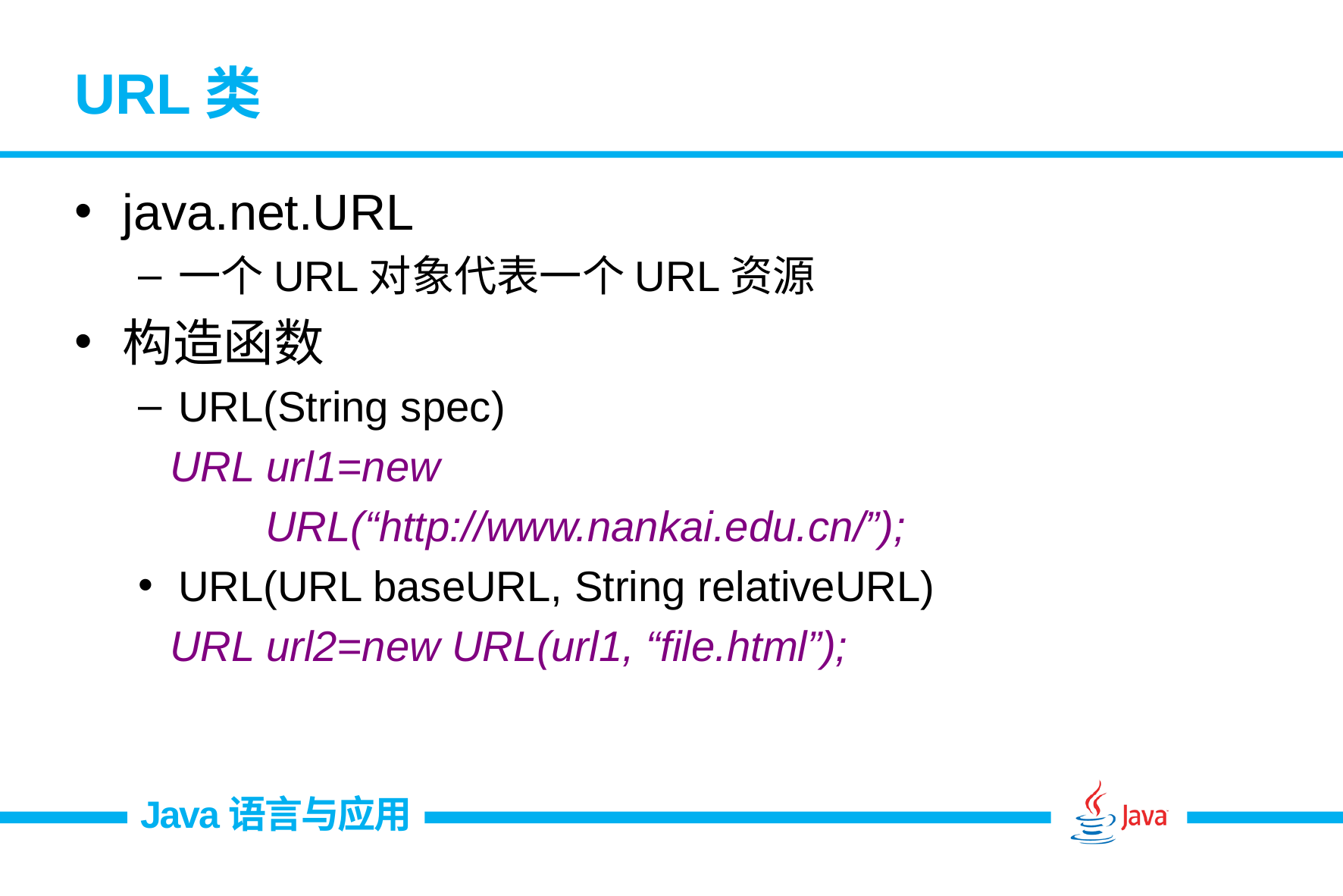

# URL类
java.net.URL
一个URL对象代表一个URL资源
构造函数
URL(String spec)
        URL url1=new
                URL(“http://www.nankai.edu.cn/”);
URL(URL baseURL, String relativeURL)
        URL url2=new URL(url1, “file.html”);